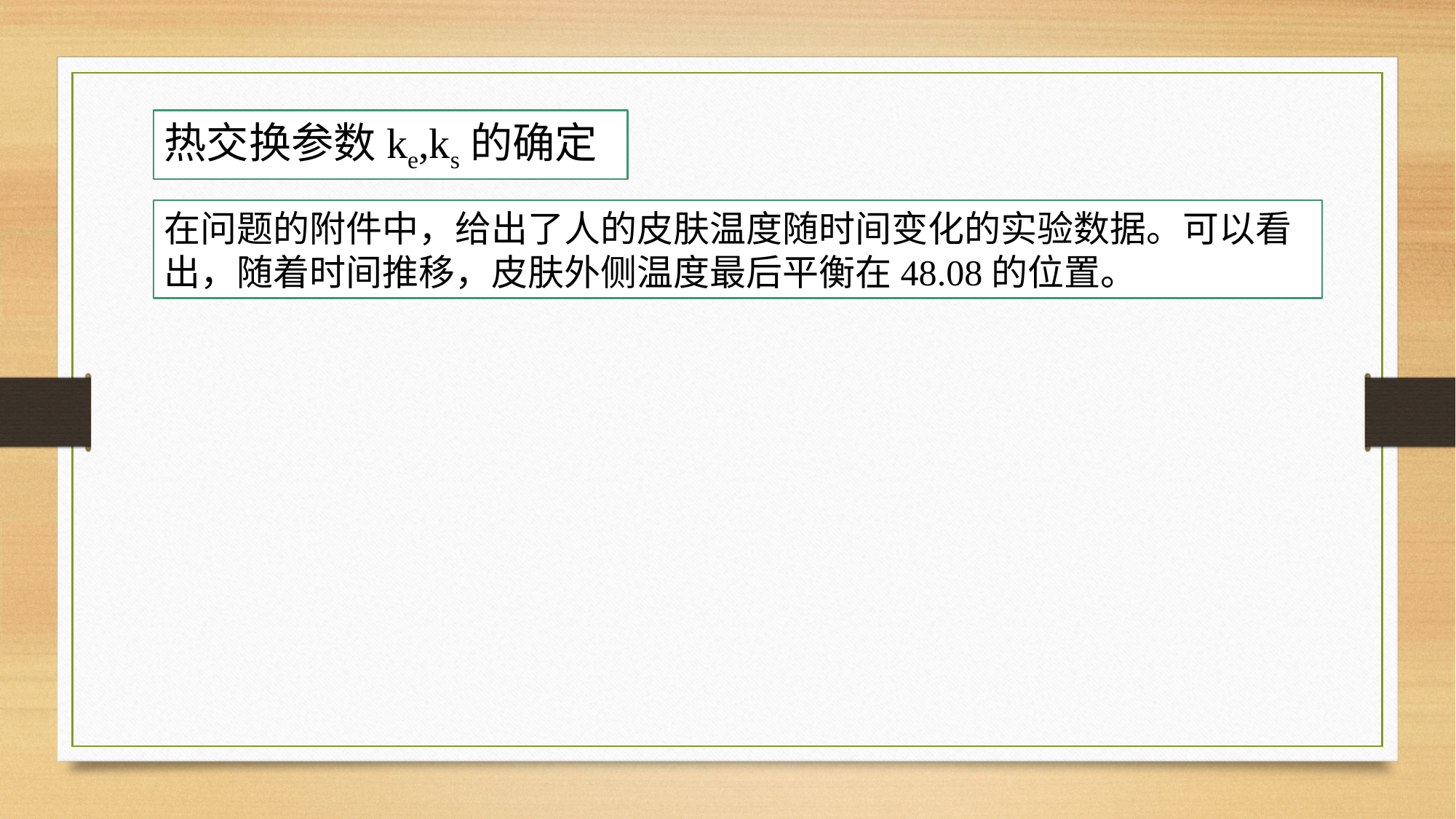

热交换参数ke,ks的确定
在问题的附件中，给出了人的皮肤温度随时间变化的实验数据。可以看出，随着时间推移，皮肤外侧温度最后平衡在48.08的位置。